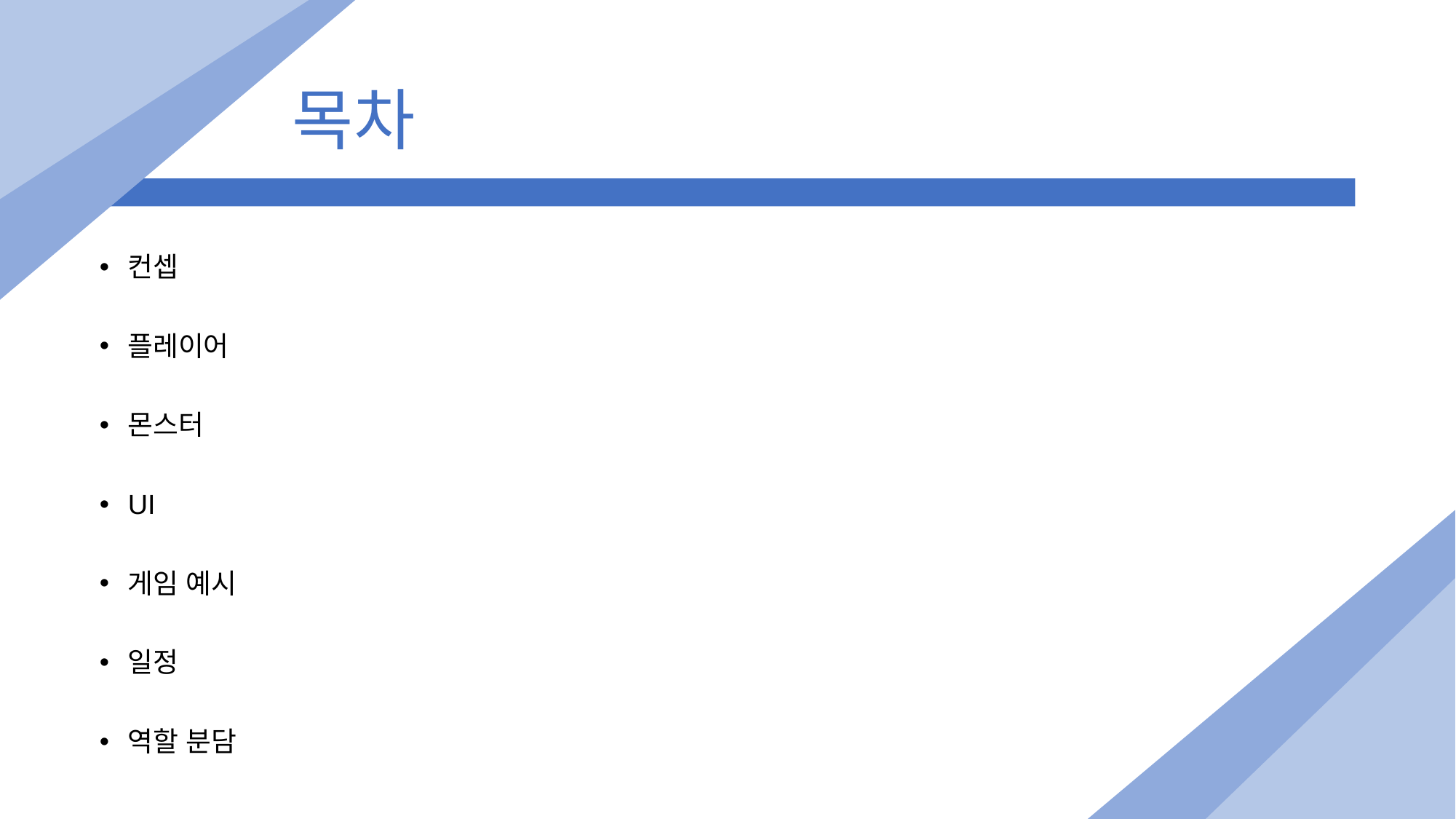

# 목차

컨셉

플레이어

몬스터

UI

게임 예시

일정

역할 분담